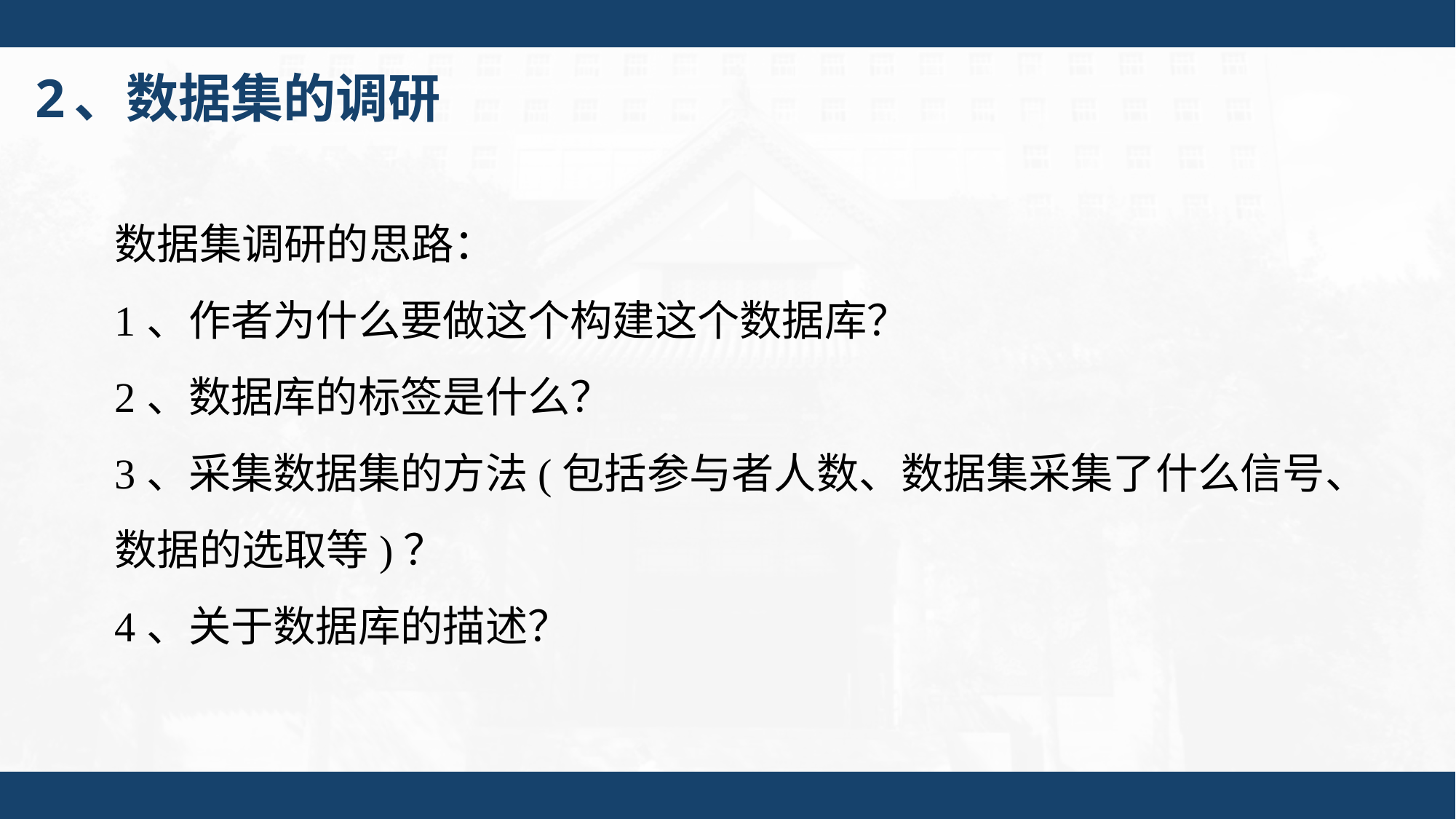

2、数据集的调研
数据集调研的思路：
1、作者为什么要做这个构建这个数据库？
2、数据库的标签是什么？
3、采集数据集的方法(包括参与者人数、数据集采集了什么信号、数据的选取等)？
4、关于数据库的描述？